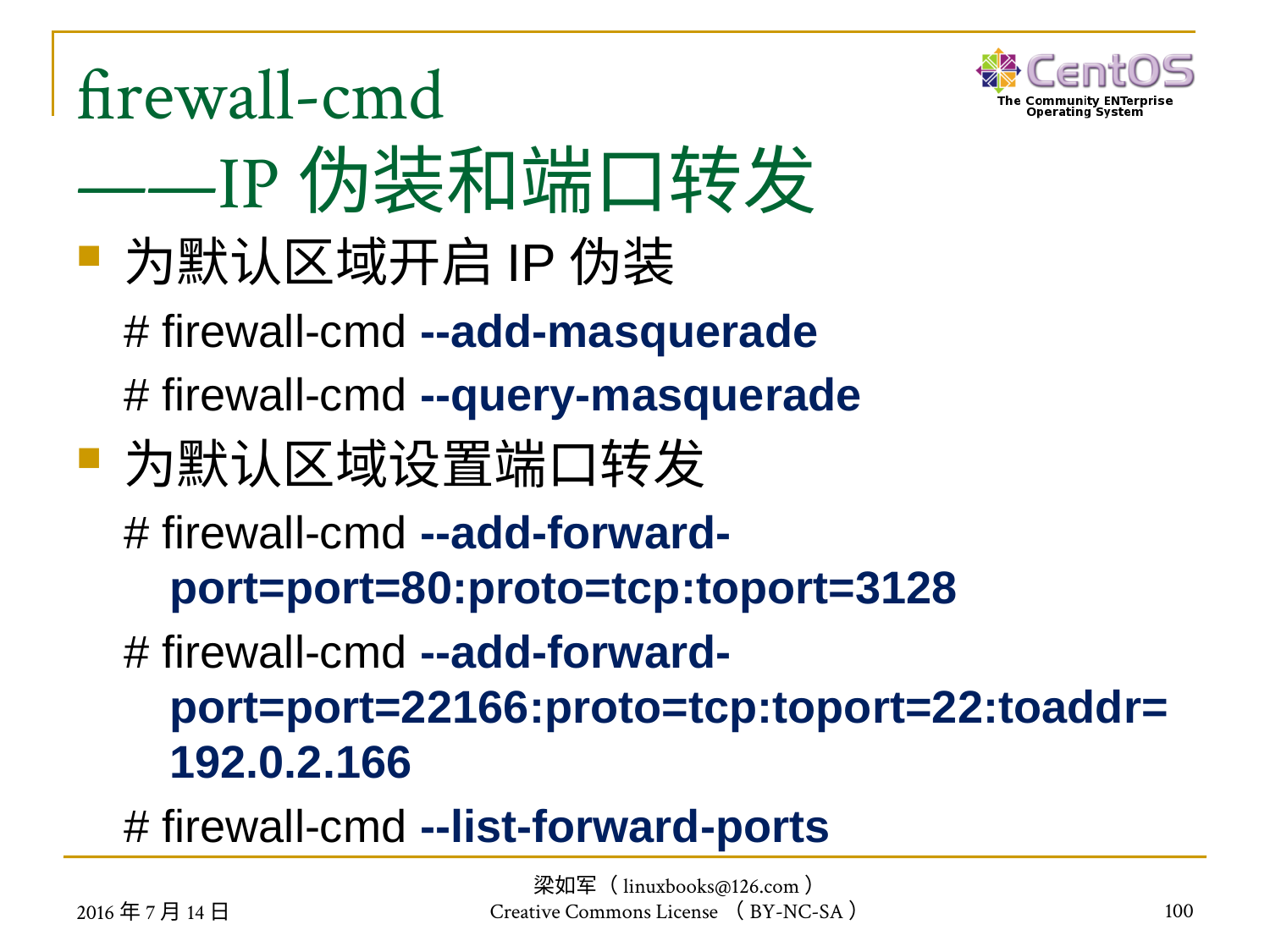

# firewall-cmd ——IP伪装和端口转发
为默认区域开启IP伪装
# firewall-cmd --add-masquerade
# firewall-cmd --query-masquerade
为默认区域设置端口转发
# firewall-cmd --add-forward-port=port=80:proto=tcp:toport=3128
# firewall-cmd --add-forward-port=port=22166:proto=tcp:toport=22:toaddr=192.0.2.166
# firewall-cmd --list-forward-ports

梁如军（linuxbooks@126.com）
Creative Commons License（BY-NC-SA）
2016年7月14日
100